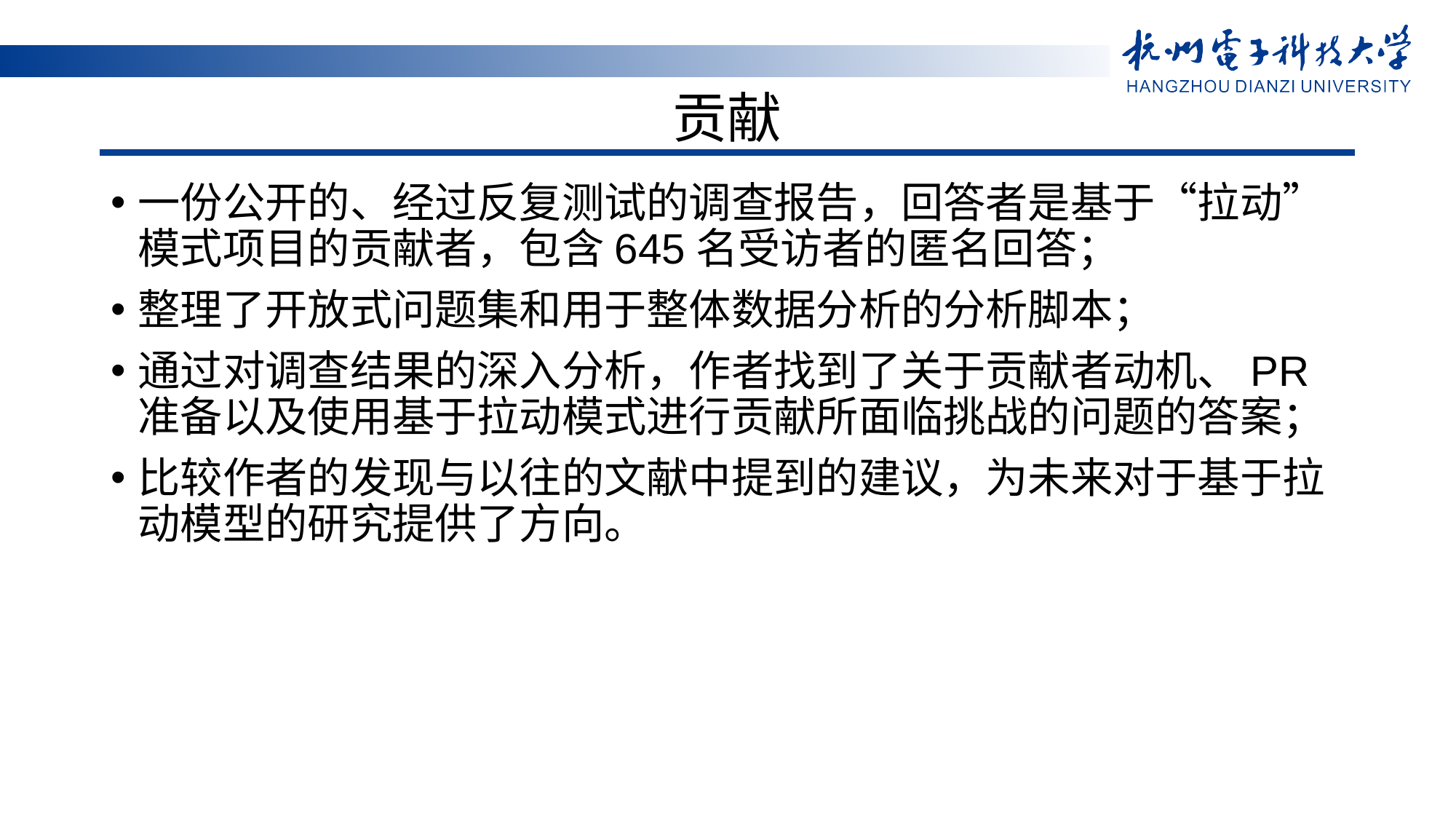

# 贡献
一份公开的、经过反复测试的调查报告，回答者是基于“拉动”模式项目的贡献者，包含645名受访者的匿名回答；
整理了开放式问题集和用于整体数据分析的分析脚本；
通过对调查结果的深入分析，作者找到了关于贡献者动机、PR准备以及使用基于拉动模式进行贡献所面临挑战的问题的答案；
比较作者的发现与以往的文献中提到的建议，为未来对于基于拉动模型的研究提供了方向。